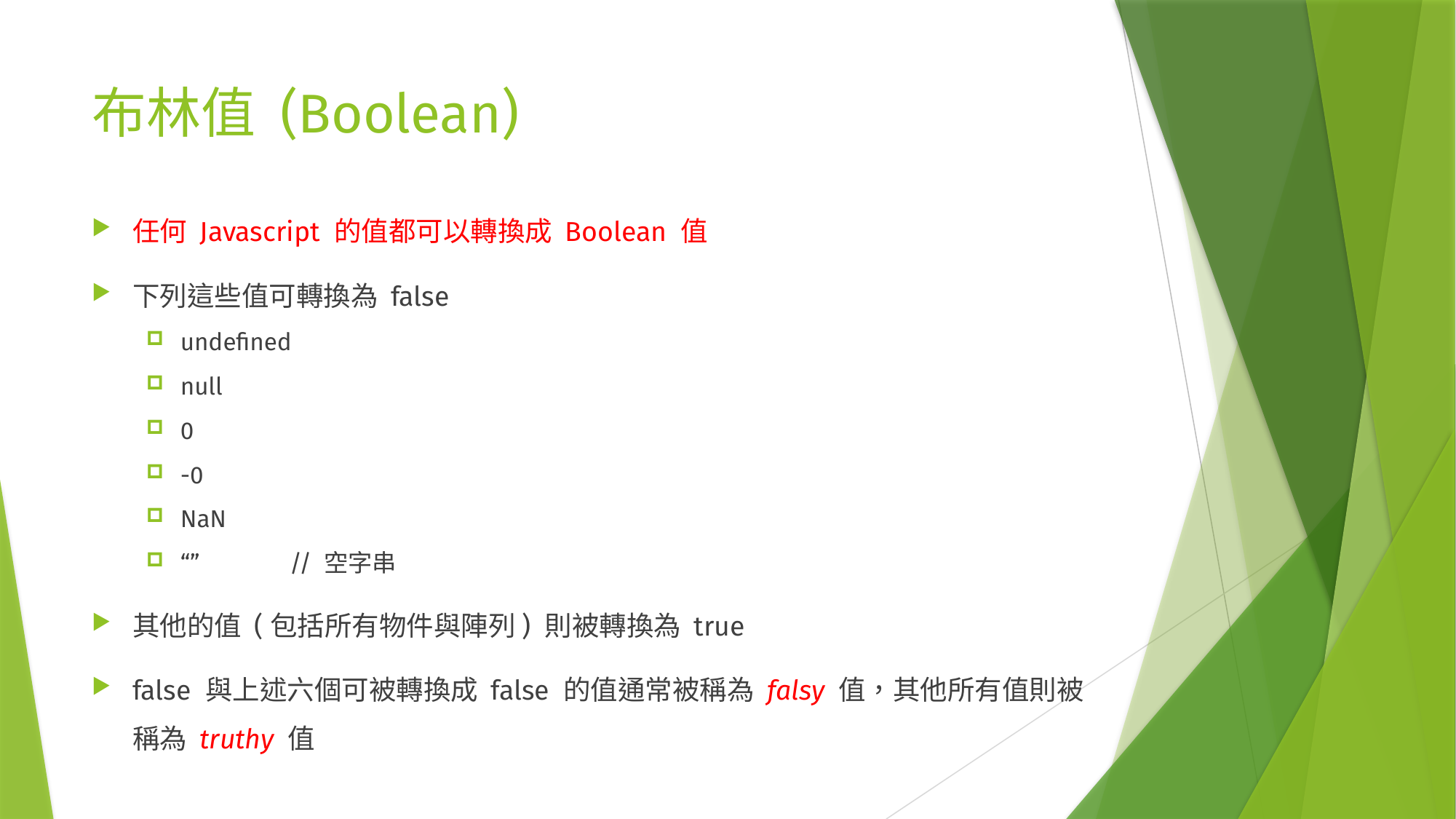

# 布林值 (Boolean)
任何 Javascript 的值都可以轉換成 Boolean 值
下列這些值可轉換為 false
undefined
null
0
-0
NaN
“” 	// 空字串
其他的值 (包括所有物件與陣列) 則被轉換為 true
false 與上述六個可被轉換成 false 的值通常被稱為 falsy 值，其他所有值則被稱為 truthy 值